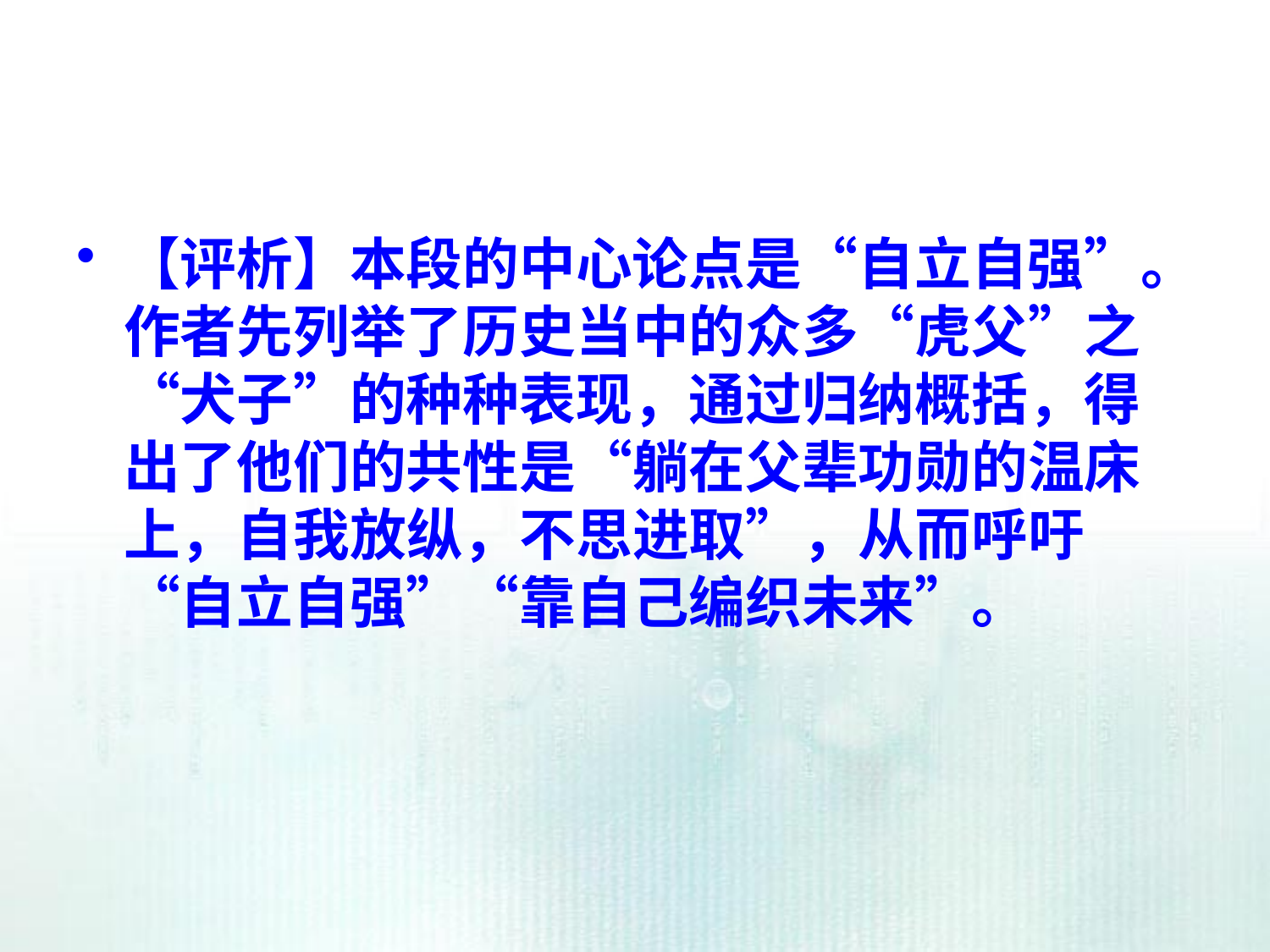

#
【评析】本段的中心论点是“自立自强”。作者先列举了历史当中的众多“虎父”之“犬子”的种种表现，通过归纳概括，得出了他们的共性是“躺在父辈功勋的温床上，自我放纵，不思进取”，从而呼吁“自立自强”“靠自己编织未来”。